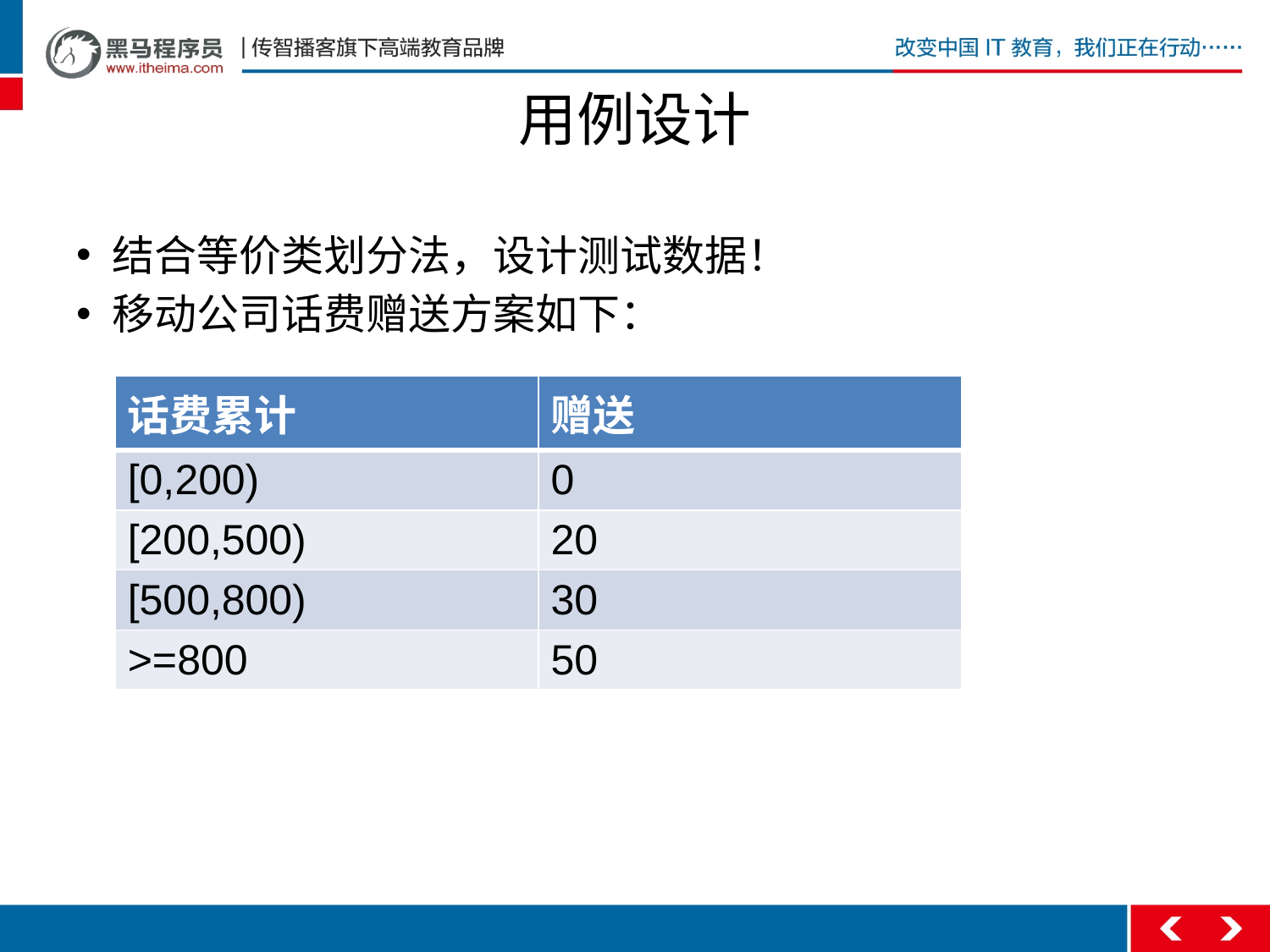

# 用例设计
结合等价类划分法，设计测试数据！
移动公司话费赠送方案如下：

| 话费累计 | 赠送 |
| --- | --- |
| [0,200) | 0 |
| [200,500) | 20 |
| [500,800) | 30 |
| >=800 | 50 |